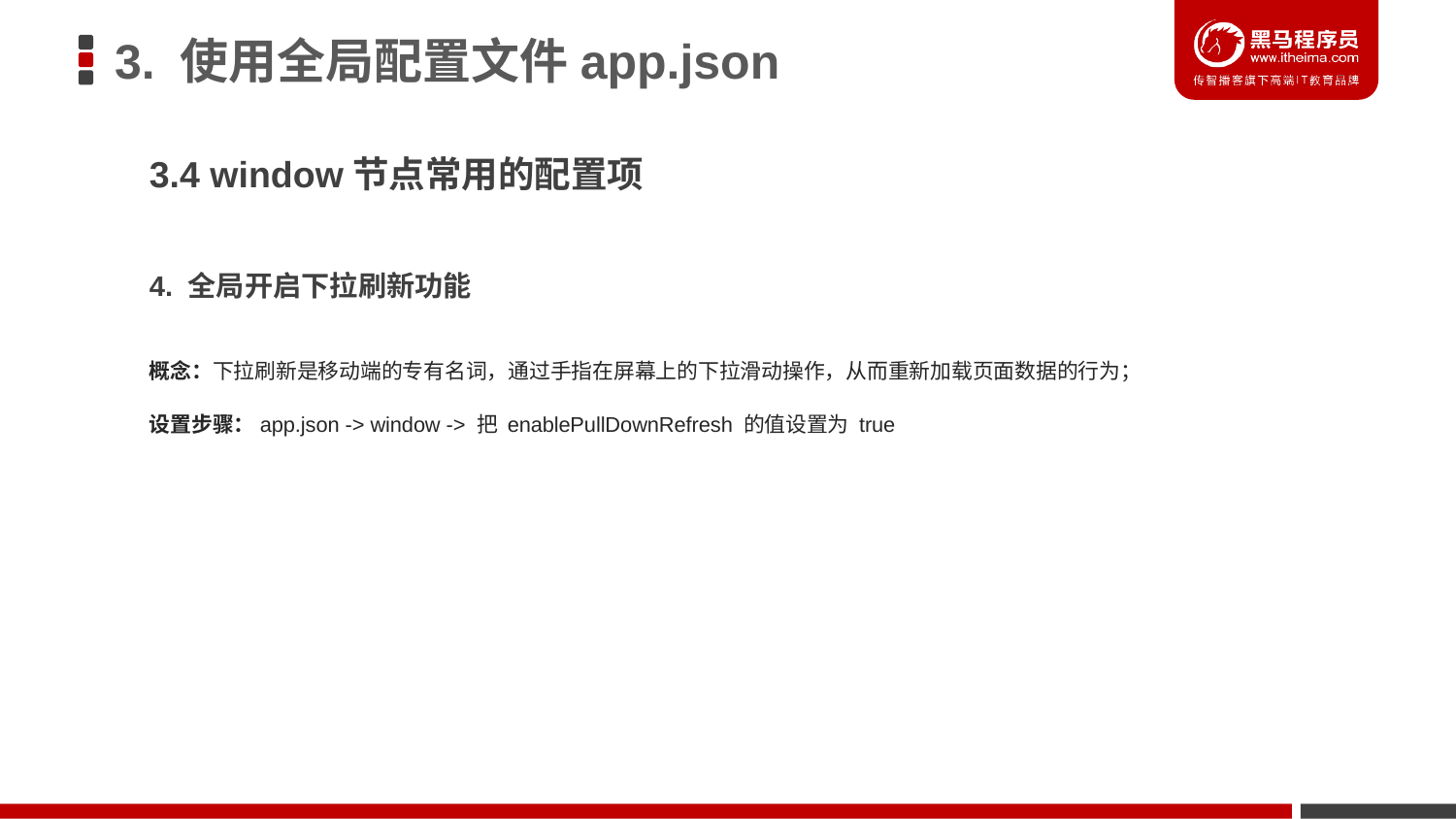

# 3. 使用全局配置文件app.json
3.4 window节点常用的配置项
4. 全局开启下拉刷新功能
概念：下拉刷新是移动端的专有名词，通过手指在屏幕上的下拉滑动操作，从而重新加载页面数据的行为；
设置步骤：app.json -> window -> 把 enablePullDownRefresh 的值设置为 true